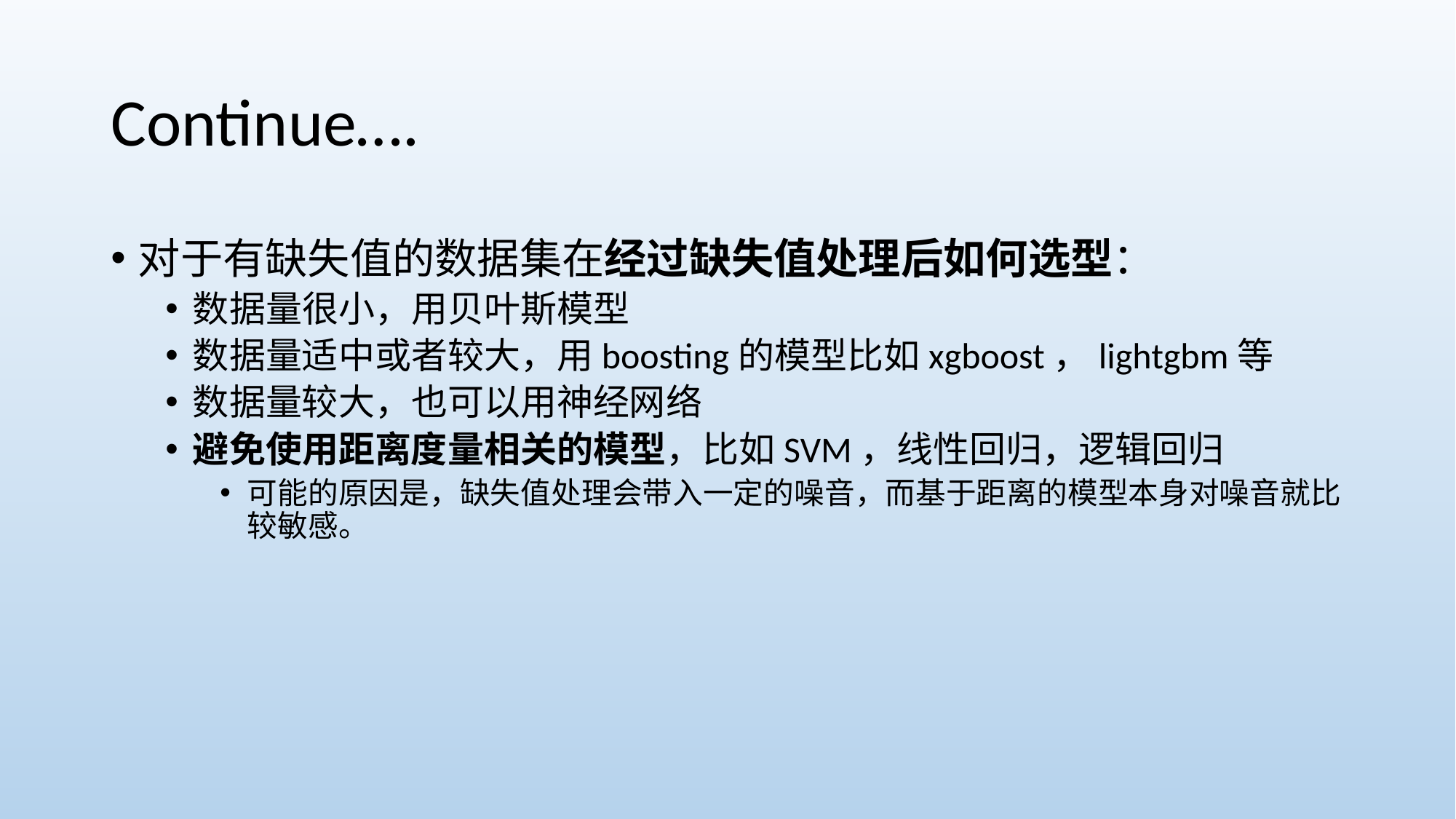

# Continue….
对于有缺失值的数据集在经过缺失值处理后如何选型：
数据量很小，用贝叶斯模型
数据量适中或者较大，用boosting的模型比如xgboost，lightgbm等
数据量较大，也可以用神经网络
避免使用距离度量相关的模型，比如SVM，线性回归，逻辑回归
可能的原因是，缺失值处理会带入一定的噪音，而基于距离的模型本身对噪音就比较敏感。